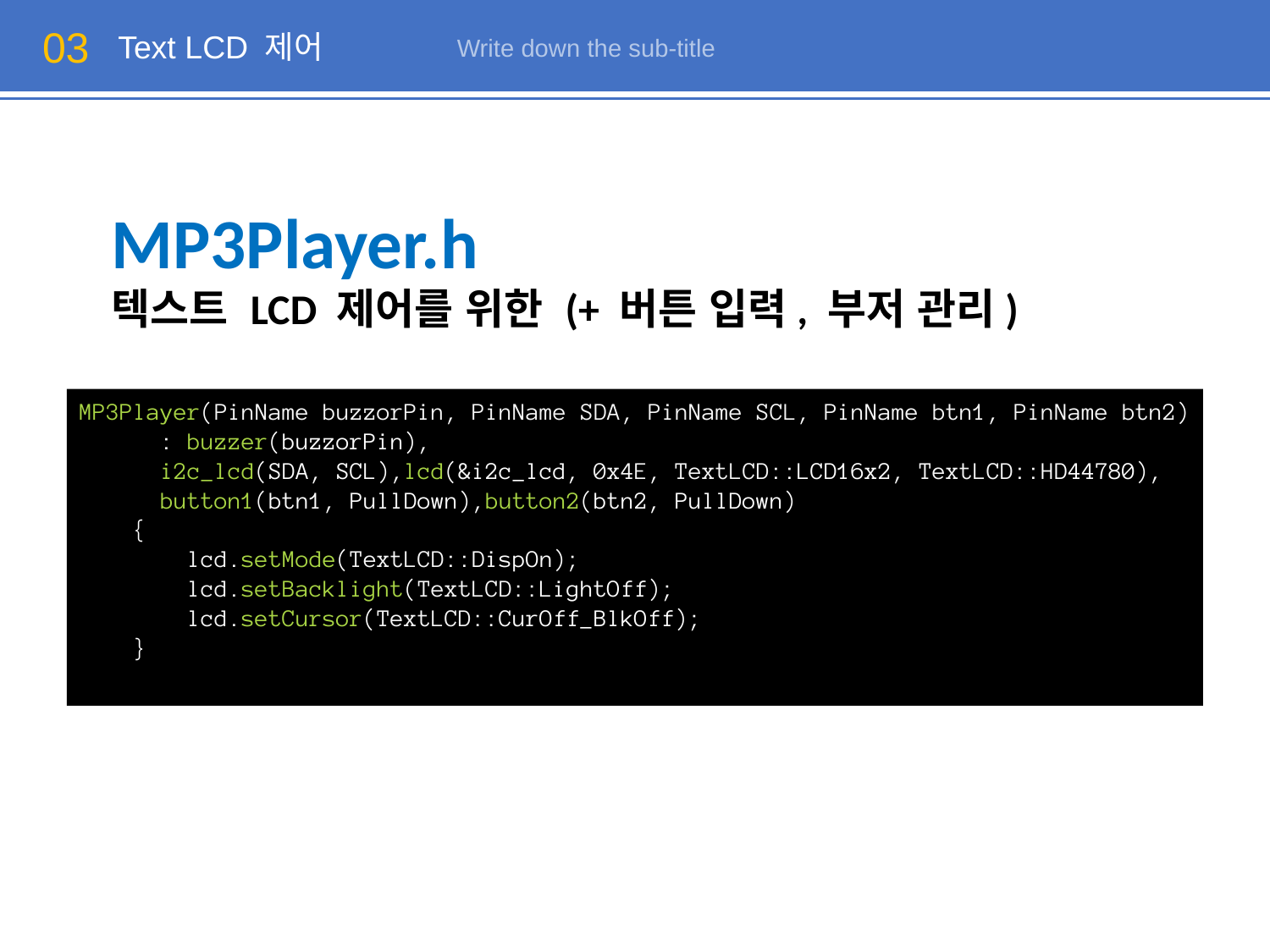

03
Text LCD 제어
Write down the sub-title
MP3Player.h
텍스트 LCD 제어를 위한 (+ 버튼 입력, 부저 관리)
MP3Player(PinName buzzorPin, PinName SDA, PinName SCL, PinName btn1, PinName btn2)
      : buzzer(buzzorPin),
      i2c_lcd(SDA, SCL),lcd(&i2c_lcd, 0x4E, TextLCD::LCD16x2, TextLCD::HD44780),
      button1(btn1, PullDown),button2(btn2, PullDown)
    {
        lcd.setMode(TextLCD::DispOn);
        lcd.setBacklight(TextLCD::LightOff);
        lcd.setCursor(TextLCD::CurOff_BlkOff);
    }